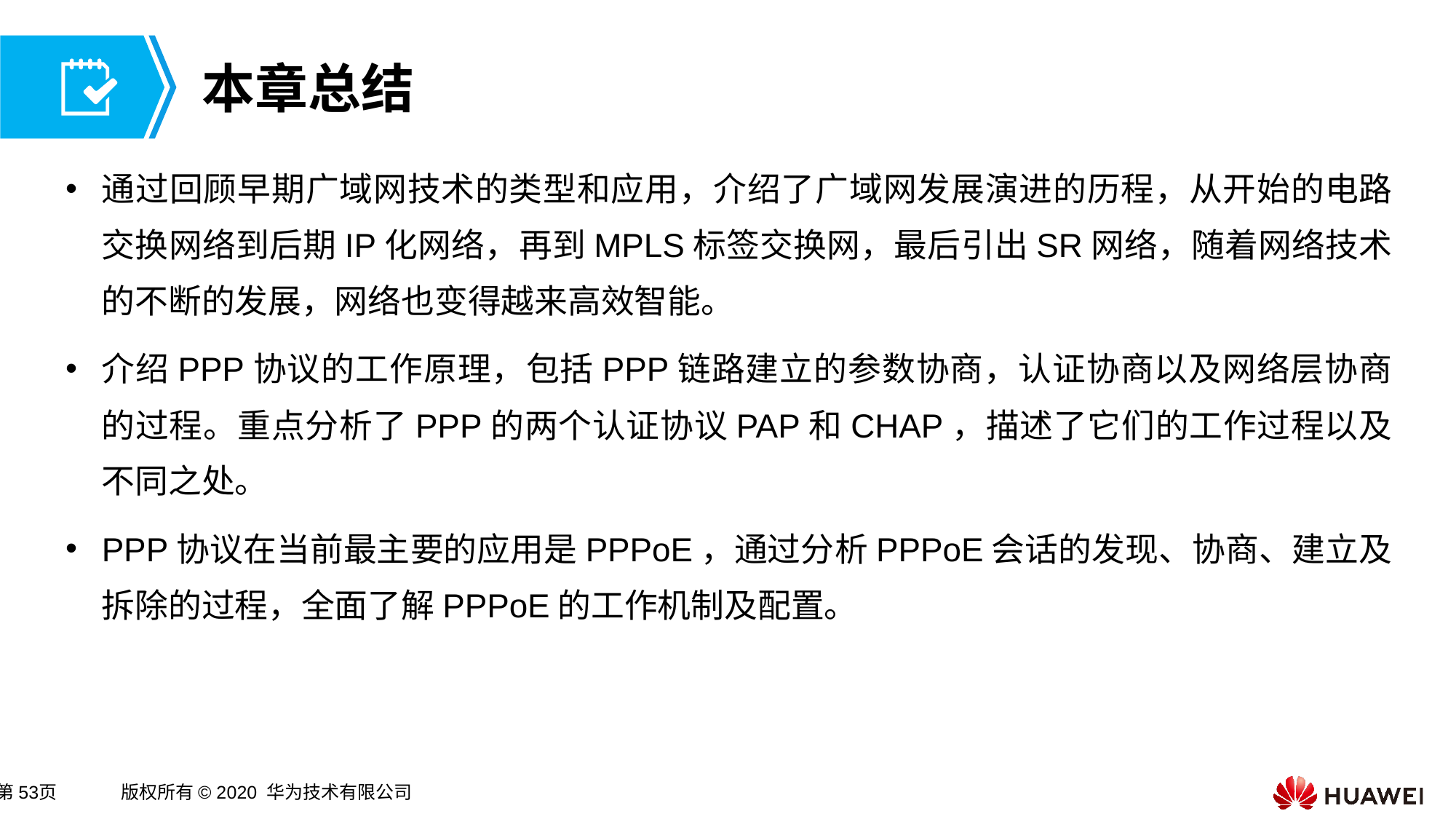

通过回顾早期广域网技术的类型和应用，介绍了广域网发展演进的历程，从开始的电路交换网络到后期IP化网络，再到MPLS标签交换网，最后引出SR网络，随着网络技术的不断的发展，网络也变得越来高效智能。
介绍PPP协议的工作原理，包括PPP链路建立的参数协商，认证协商以及网络层协商的过程。重点分析了PPP的两个认证协议PAP和CHAP，描述了它们的工作过程以及不同之处。
PPP协议在当前最主要的应用是PPPoE，通过分析PPPoE会话的发现、协商、建立及拆除的过程，全面了解PPPoE的工作机制及配置。